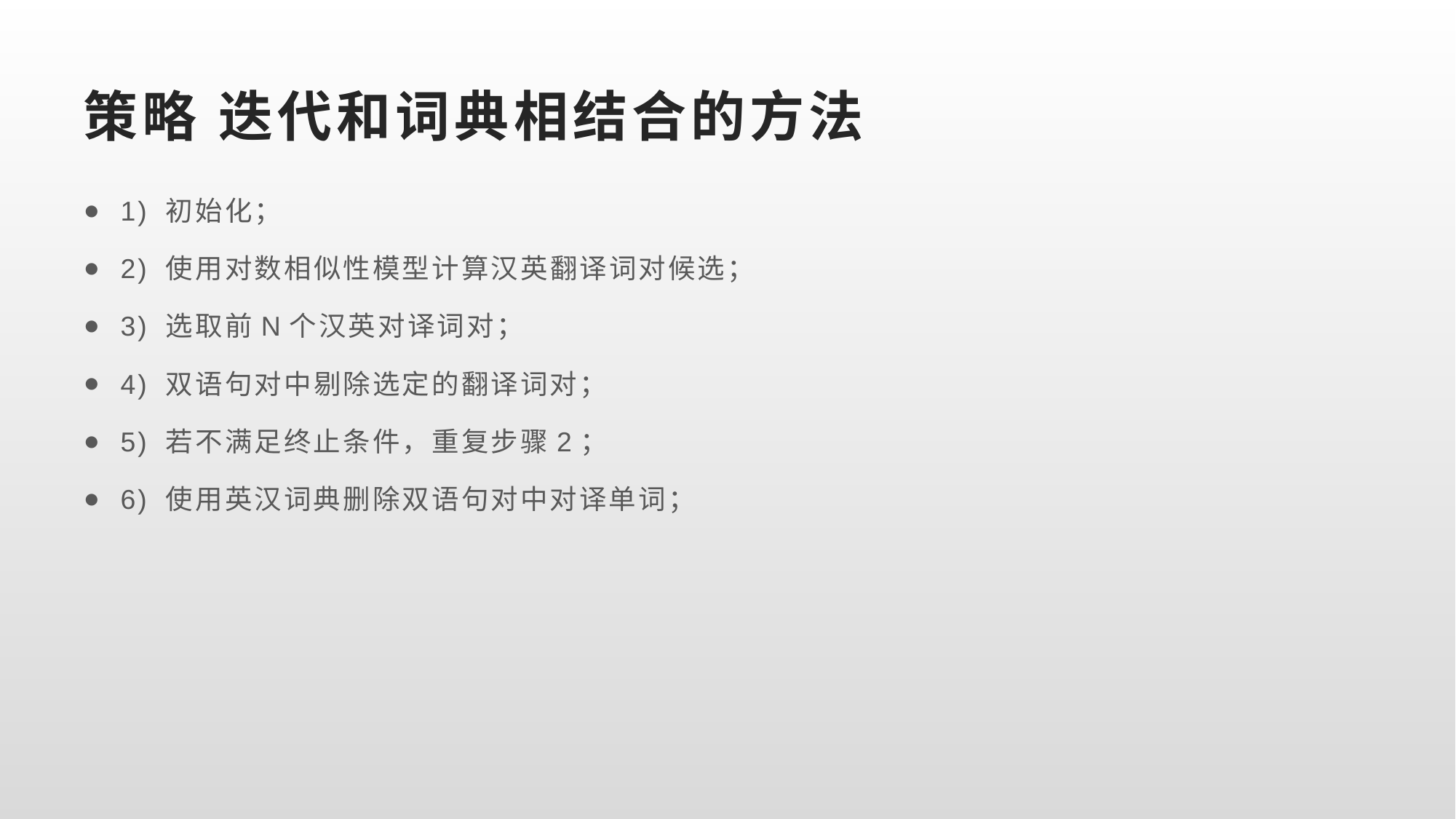

# 策略 迭代和词典相结合的方法
 1) 初始化；
 2) 使用对数相似性模型计算汉英翻译词对候选；
 3) 选取前N个汉英对译词对；
 4) 双语句对中剔除选定的翻译词对；
 5) 若不满足终止条件，重复步骤2；
 6) 使用英汉词典删除双语句对中对译单词；